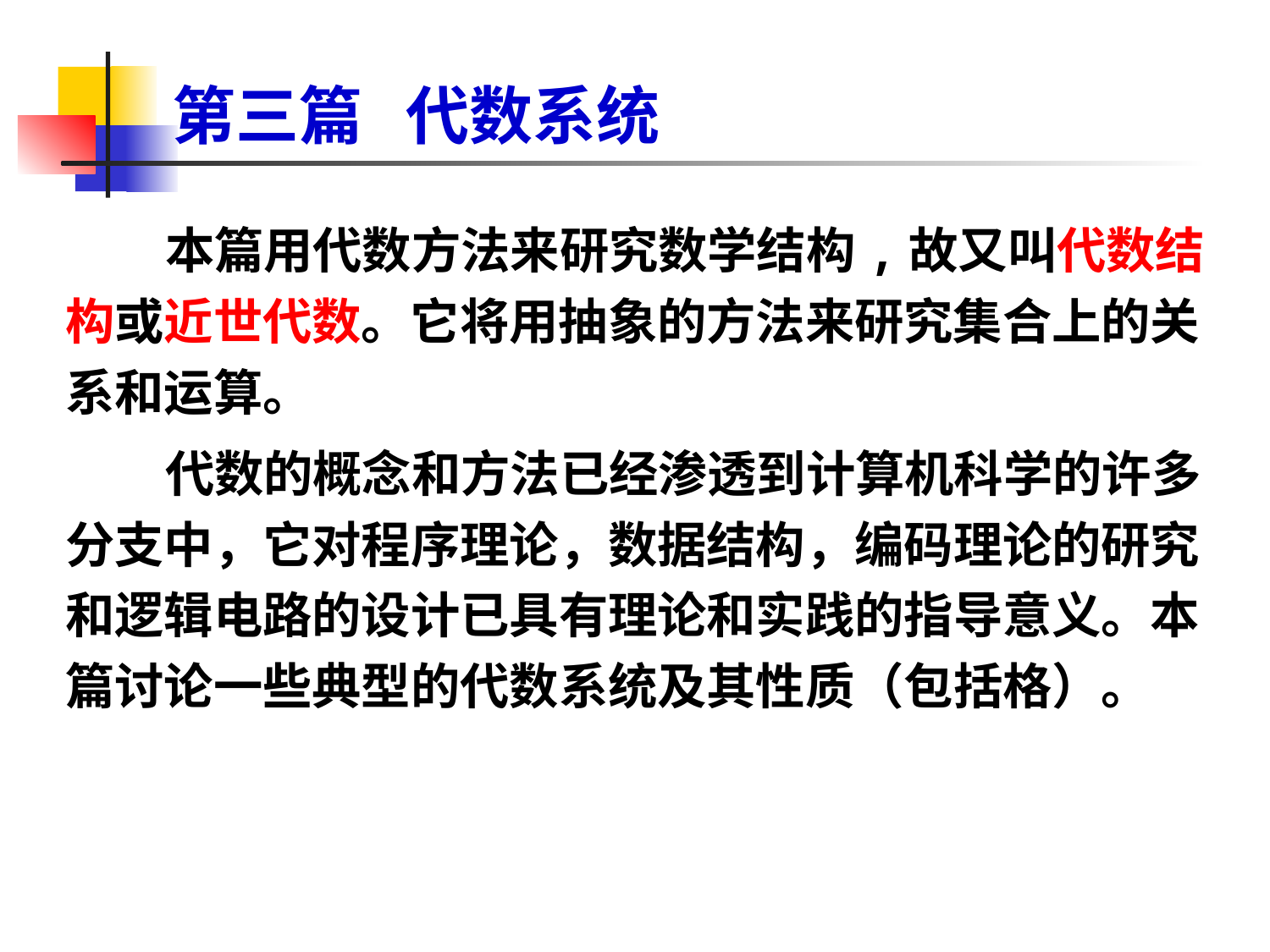

# 第三篇   代数系统
本篇用代数方法来研究数学结构,故又叫代数结构或近世代数。它将用抽象的方法来研究集合上的关系和运算。
代数的概念和方法已经渗透到计算机科学的许多分支中，它对程序理论，数据结构，编码理论的研究和逻辑电路的设计已具有理论和实践的指导意义。本篇讨论一些典型的代数系统及其性质（包括格）。
1